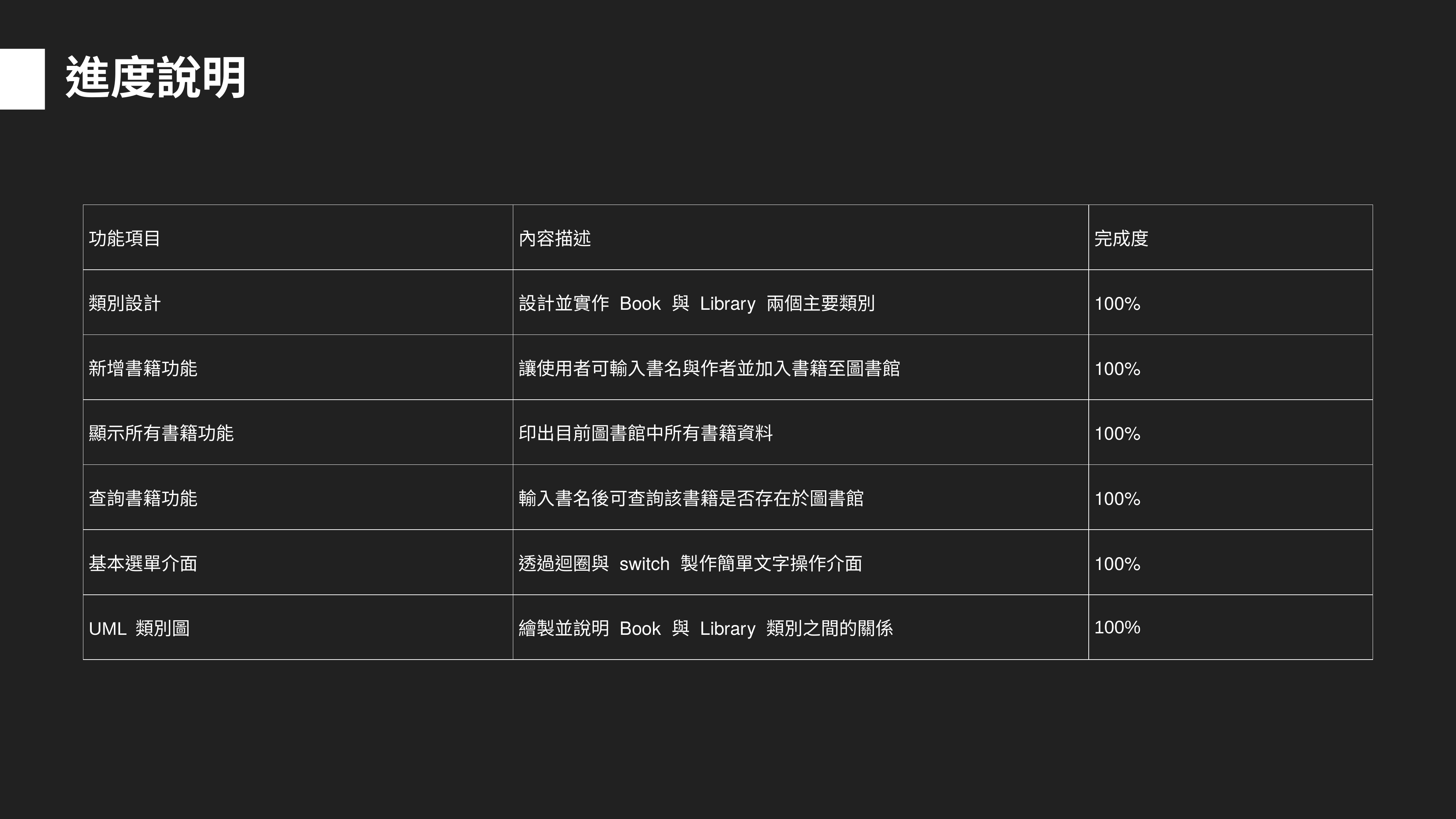

進度說明
| 功能項目 | 內容描述 | 完成度 |
| --- | --- | --- |
| 類別設計 | 設計並實作 Book 與 Library 兩個主要類別 | 100% |
| 新增書籍功能 | 讓使用者可輸入書名與作者並加入書籍至圖書館 | 100% |
| 顯示所有書籍功能 | 印出目前圖書館中所有書籍資料 | 100% |
| 查詢書籍功能 | 輸入書名後可查詢該書籍是否存在於圖書館 | 100% |
| 基本選單介面 | 透過迴圈與 switch 製作簡單文字操作介面 | 100% |
| UML 類別圖 | 繪製並說明 Book 與 Library 類別之間的關係 | 100% |